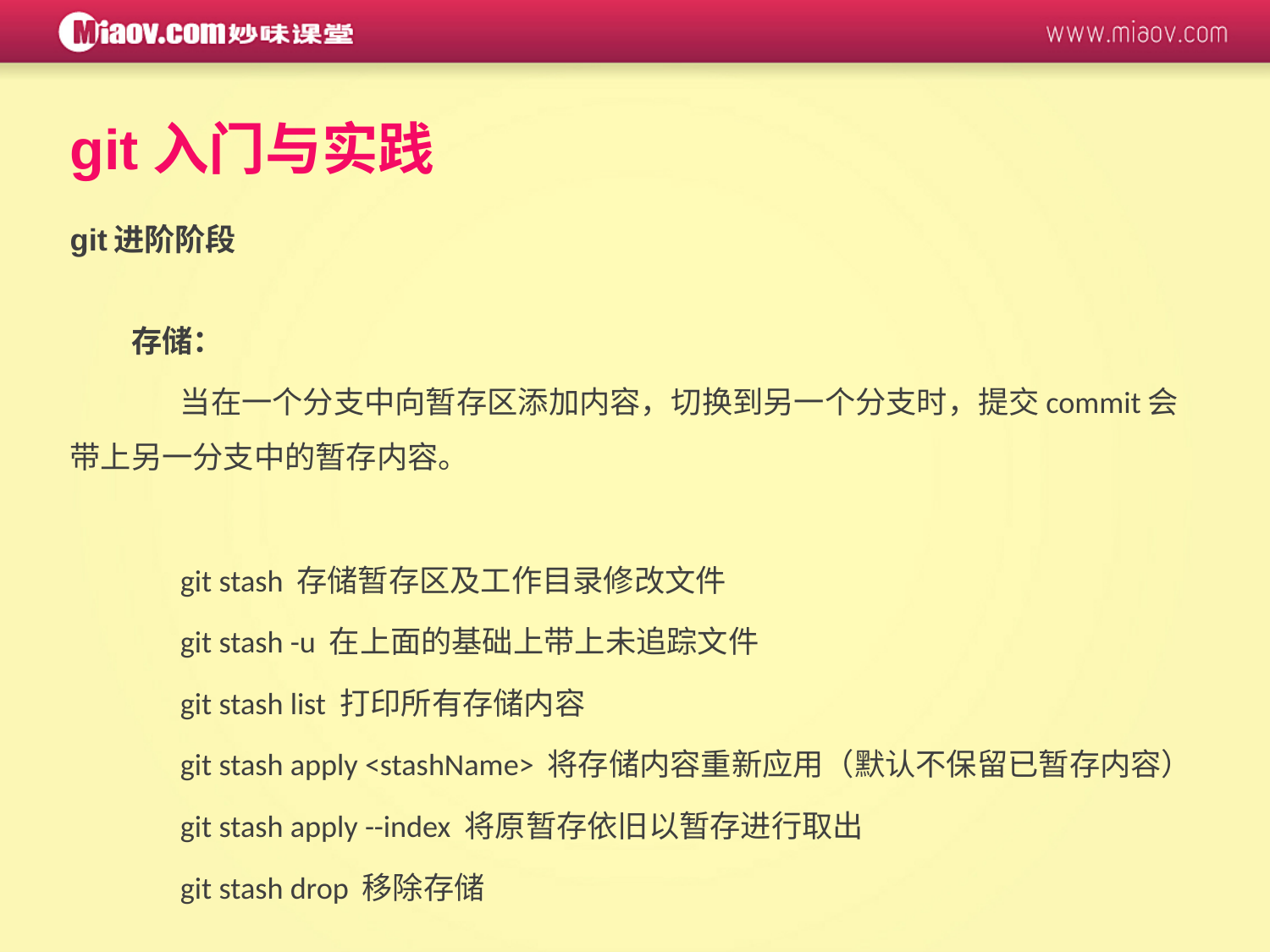

git入门与实践

git进阶阶段

存储：
 	当在一个分支中向暂存区添加内容，切换到另一个分支时，提交commit会带上另一分支中的暂存内容。

	git stash 存储暂存区及工作目录修改文件
	git stash -u 在上面的基础上带上未追踪文件
	git stash list 打印所有存储内容
	git stash apply <stashName> 将存储内容重新应用（默认不保留已暂存内容）
	git stash apply --index 将原暂存依旧以暂存进行取出
	git stash drop 移除存储